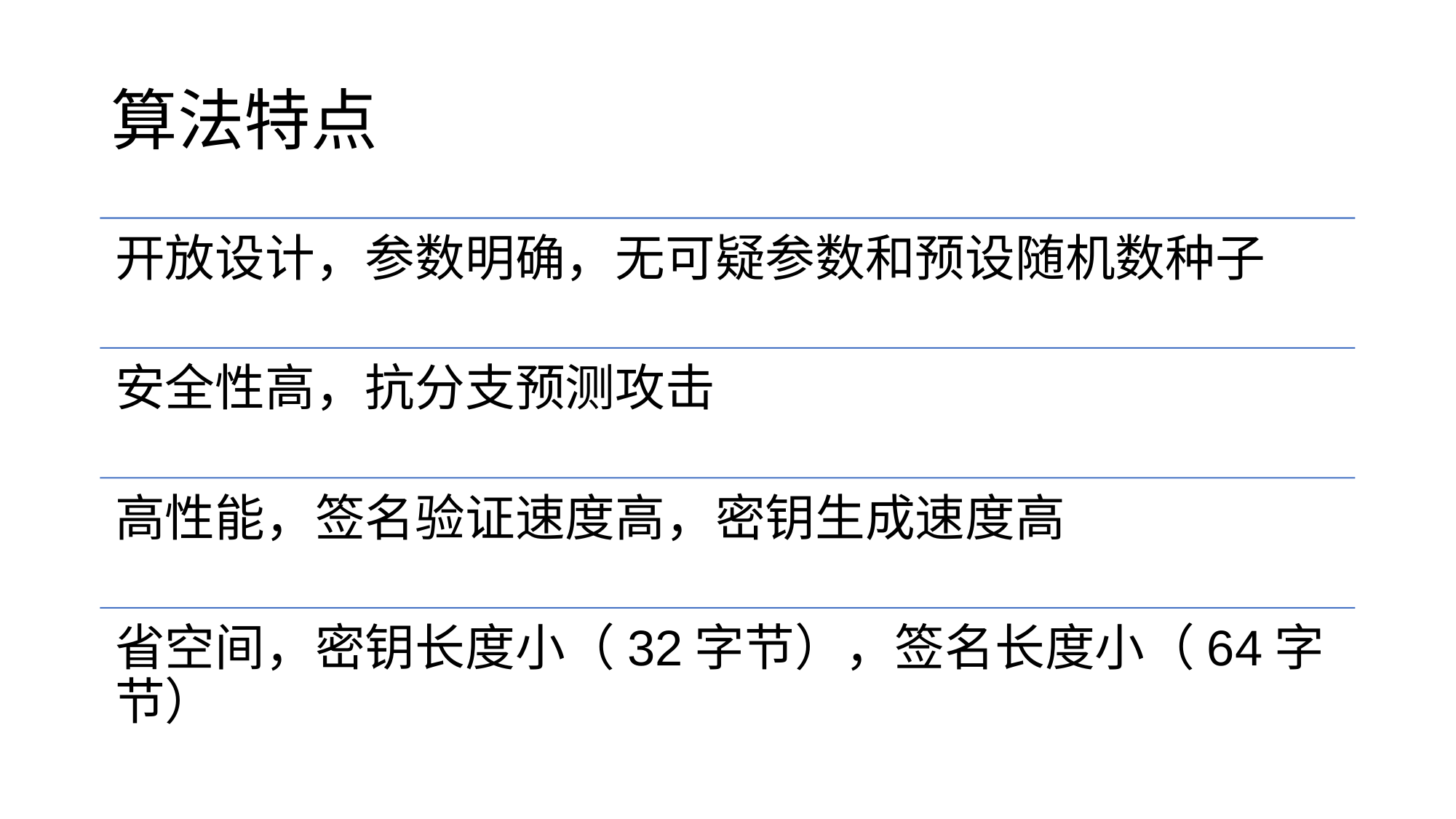

# 算法特点
开放设计，参数明确，无可疑参数和预设随机数种子
安全性高，抗分支预测攻击
高性能，签名验证速度高，密钥生成速度高
省空间，密钥长度小（32字节），签名长度小（64字节）